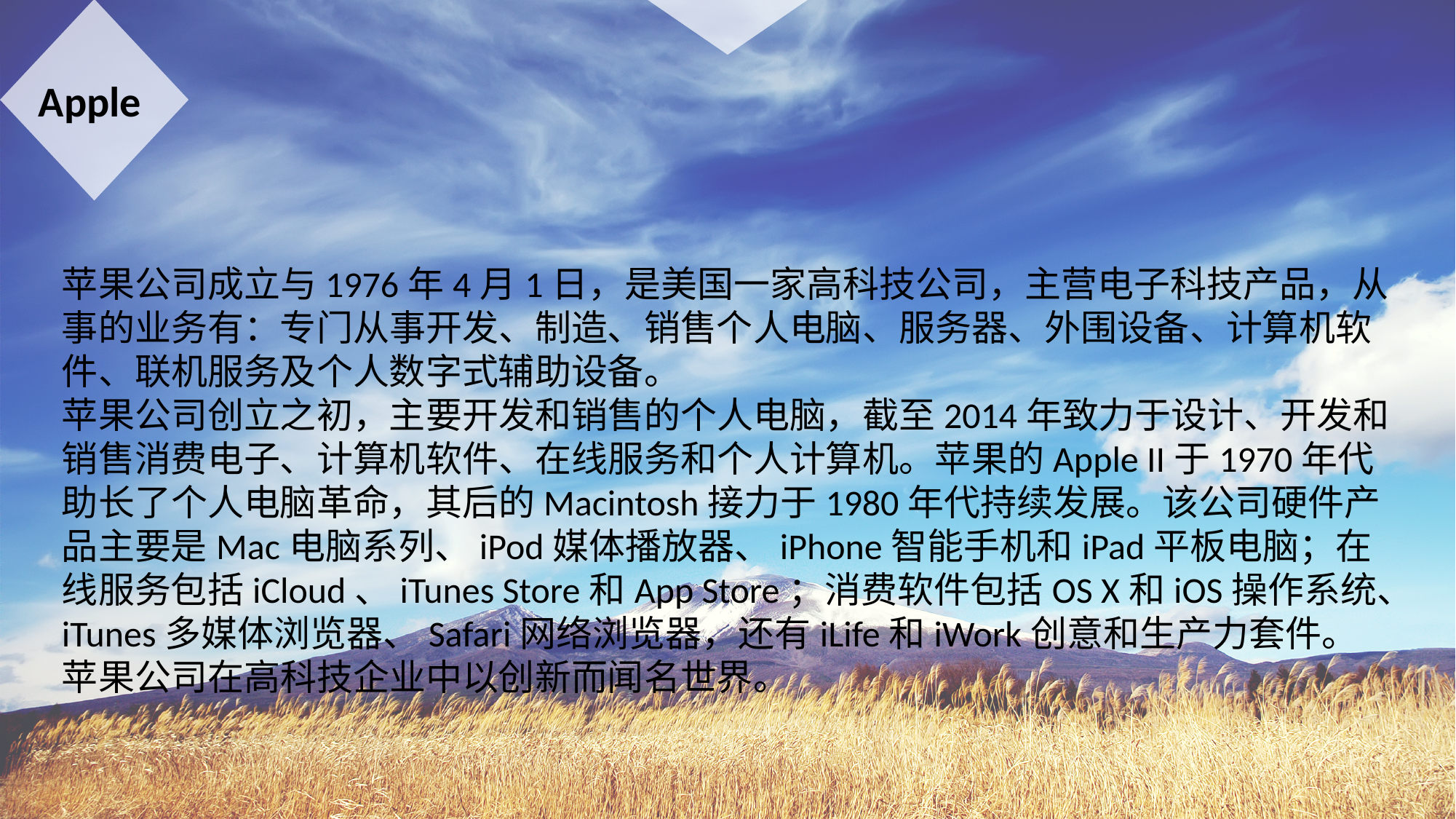

Apple
苹果公司成立与1976年4月1日，是美国一家高科技公司，主营电子科技产品，从事的业务有：专门从事开发、制造、销售个人电脑、服务器、外围设备、计算机软件、联机服务及个人数字式辅助设备。
苹果公司创立之初，主要开发和销售的个人电脑，截至2014年致力于设计、开发和销售消费电子、计算机软件、在线服务和个人计算机。苹果的Apple II于1970年代助长了个人电脑革命，其后的Macintosh接力于1980年代持续发展。该公司硬件产品主要是Mac电脑系列、iPod媒体播放器、iPhone智能手机和iPad平板电脑；在线服务包括iCloud、iTunes Store和App Store；消费软件包括OS X和iOS操作系统、iTunes多媒体浏览器、Safari网络浏览器，还有iLife和iWork创意和生产力套件。苹果公司在高科技企业中以创新而闻名世界。